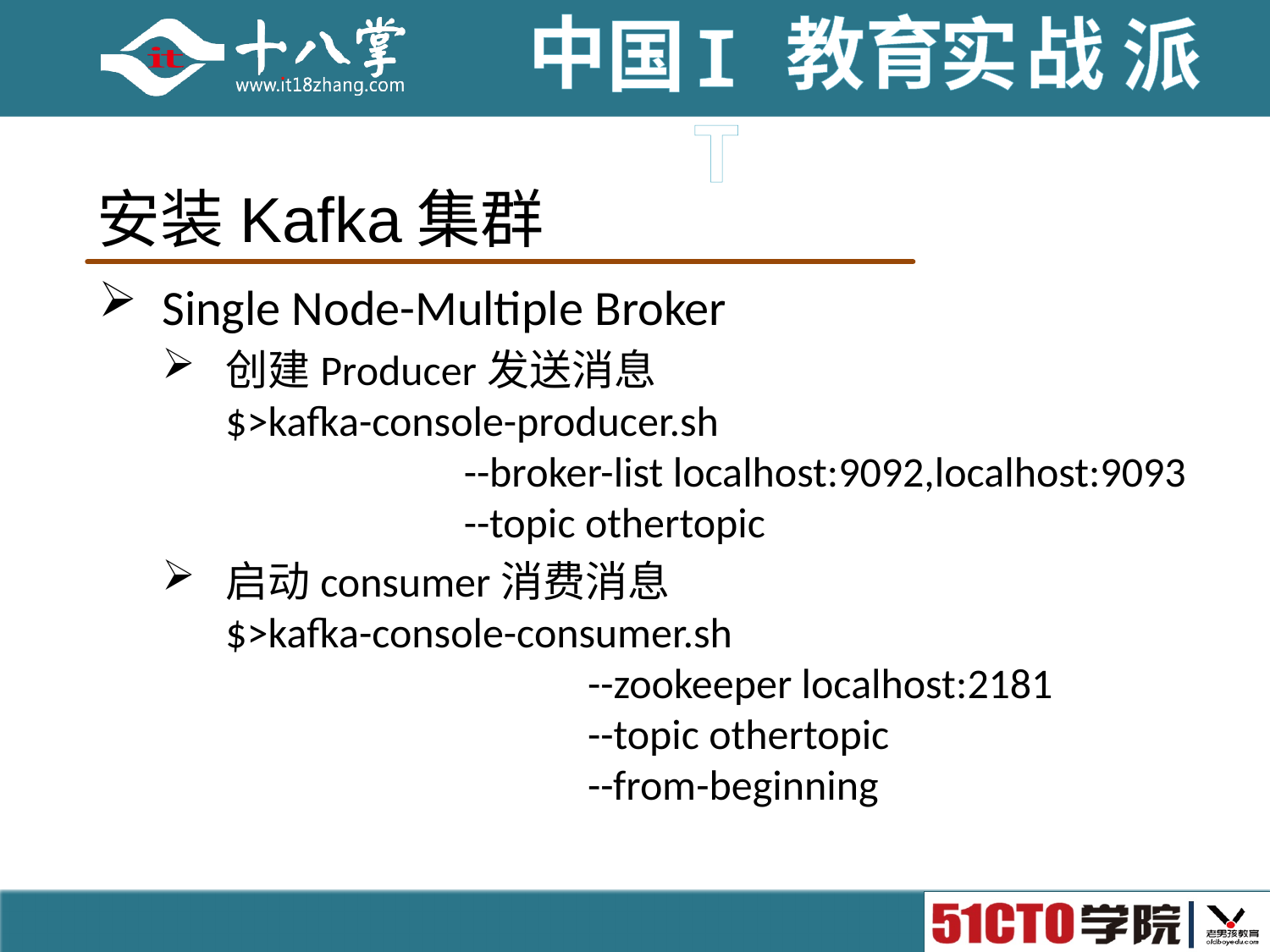

# 安装Kafka集群
Single Node-Multiple Broker
创建Producer发送消息
$>kafka-console-producer.sh
                         --broker-list localhost:9092,localhost:9093
                         --topic othertopic
启动consumer消费消息
$>kafka-console-consumer.sh
                                      --zookeeper localhost:2181
                                      --topic othertopic
                                      --from-beginning